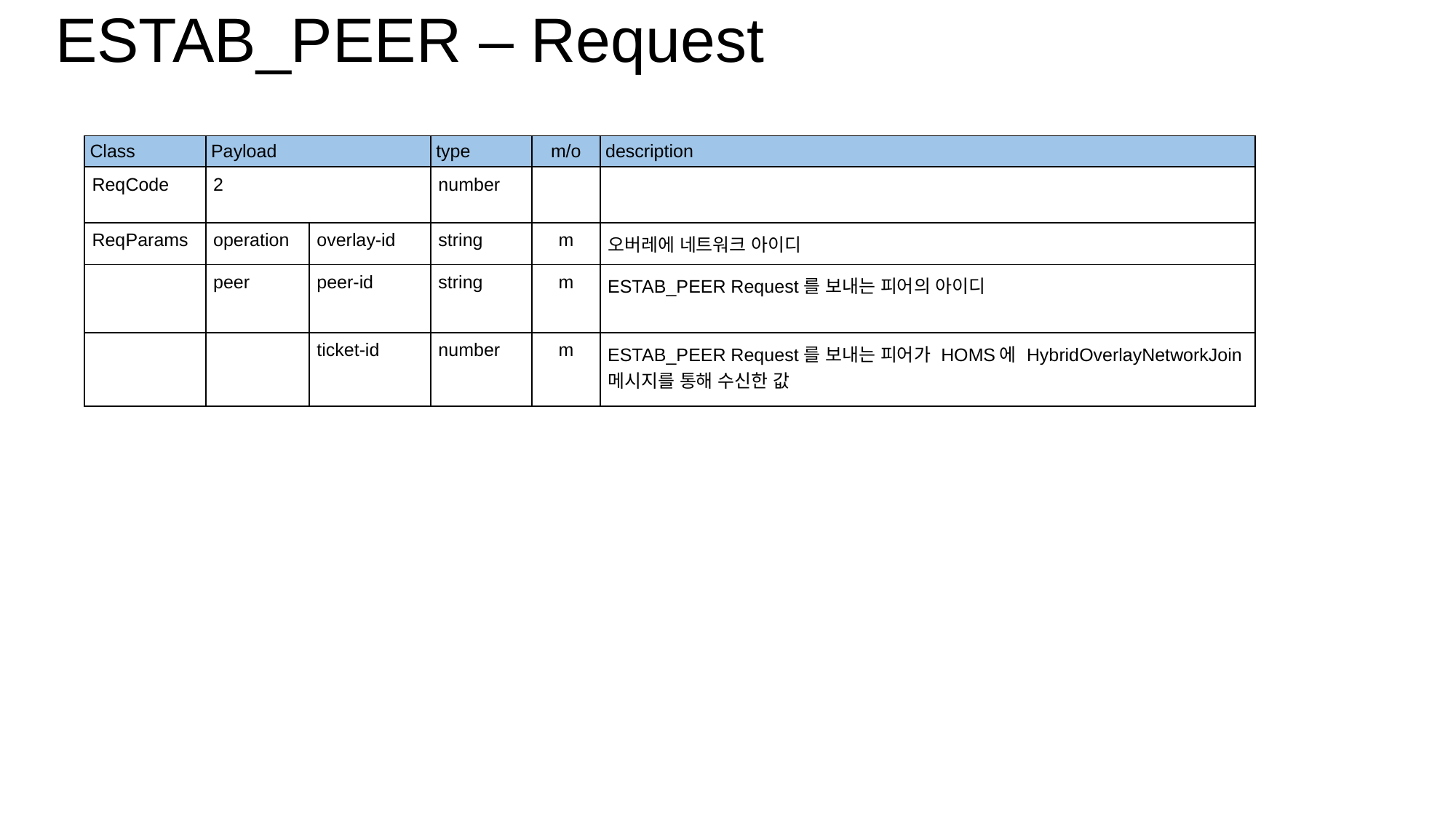

# ESTAB_PEER – Request
| Class | Payload |  | type | m/o | description |
| --- | --- | --- | --- | --- | --- |
| ReqCode | 2 |  | number |  |  |
| ReqParams | operation | overlay-id | string | m | 오버레에 네트워크 아이디 |
|  | peer | peer-id | string | m | ESTAB\_PEER Request를 보내는 피어의 아이디 |
|  |  | ticket-id | number | m | ESTAB\_PEER Request를 보내는 피어가 HOMS에 HybridOverlayNetworkJoin 메시지를 통해 수신한 값 |